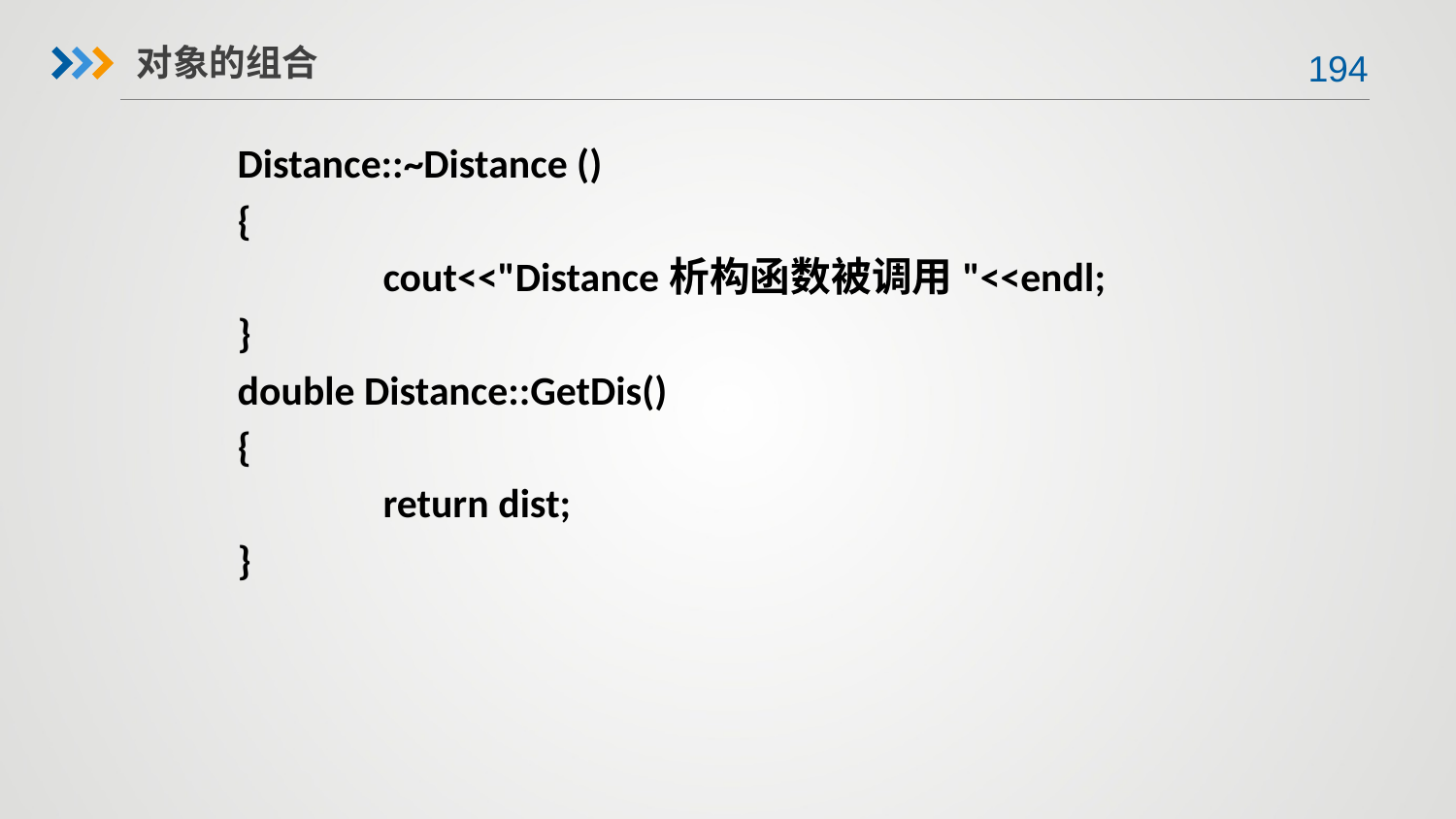

对象的组合
Distance::~Distance ()
{
	cout<<"Distance析构函数被调用"<<endl;
}
double Distance::GetDis()
{
	return dist;
}